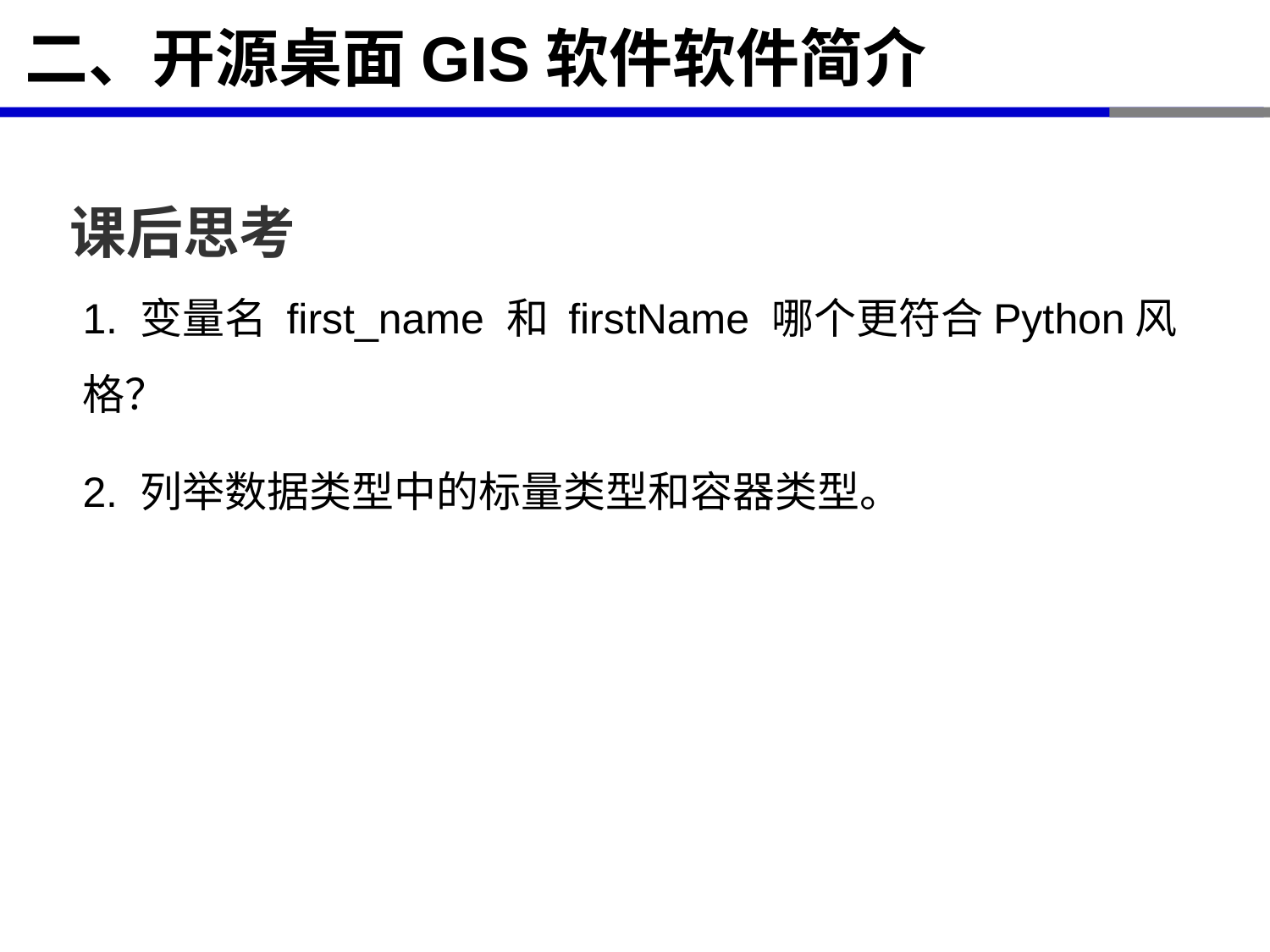

# 二、开源桌面GIS软件软件简介
课后思考
1. 变量名 first_name 和 firstName 哪个更符合Python风格？
2. 列举数据类型中的标量类型和容器类型。